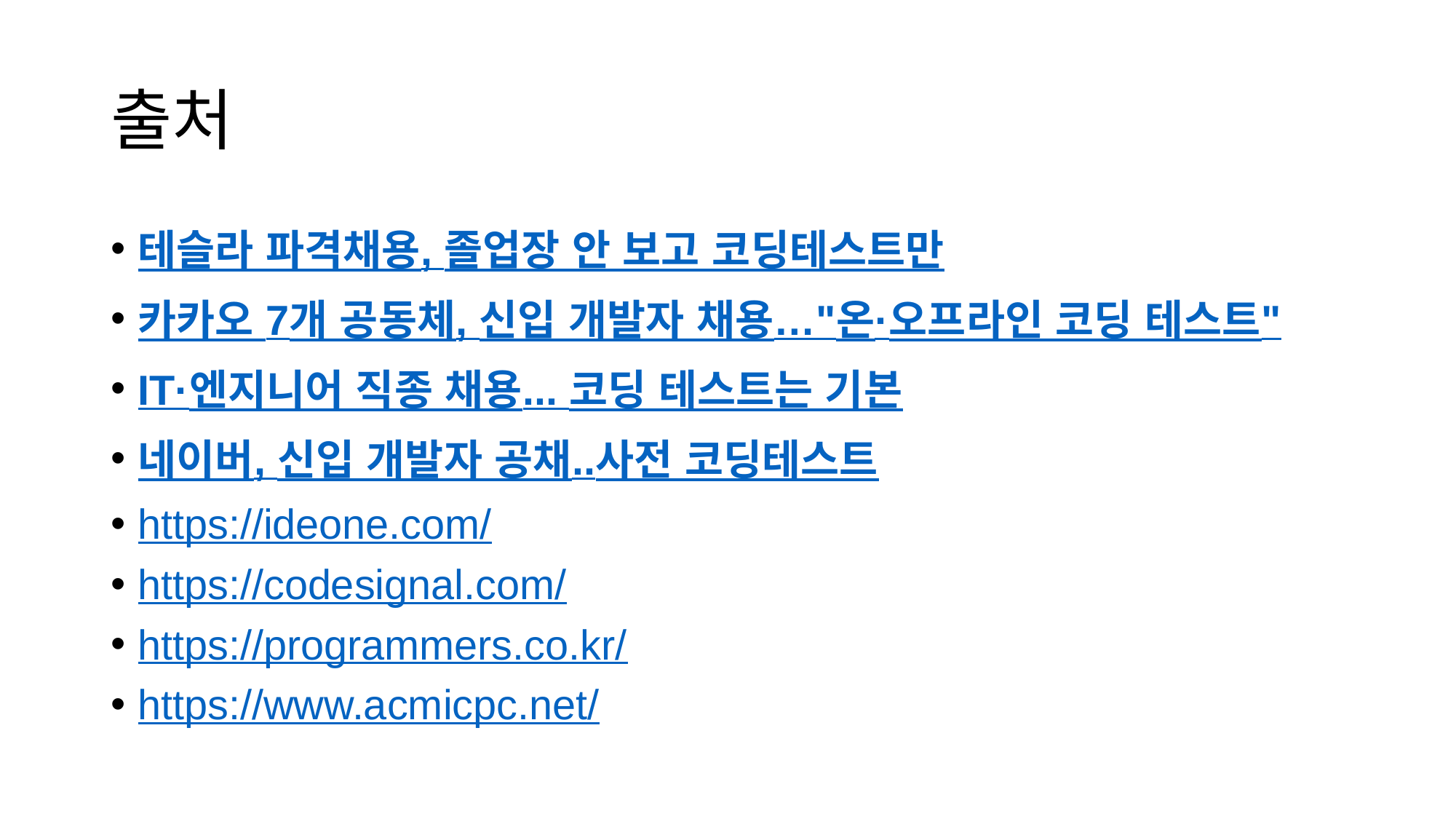

# 출처
테슬라 파격채용, 졸업장 안 보고 코딩테스트만
카카오 7개 공동체, 신입 개발자 채용…"온·오프라인 코딩 테스트"
IT·엔지니어 직종 채용... 코딩 테스트는 기본
네이버, 신입 개발자 공채..사전 코딩테스트
https://ideone.com/
https://codesignal.com/
https://programmers.co.kr/
https://www.acmicpc.net/